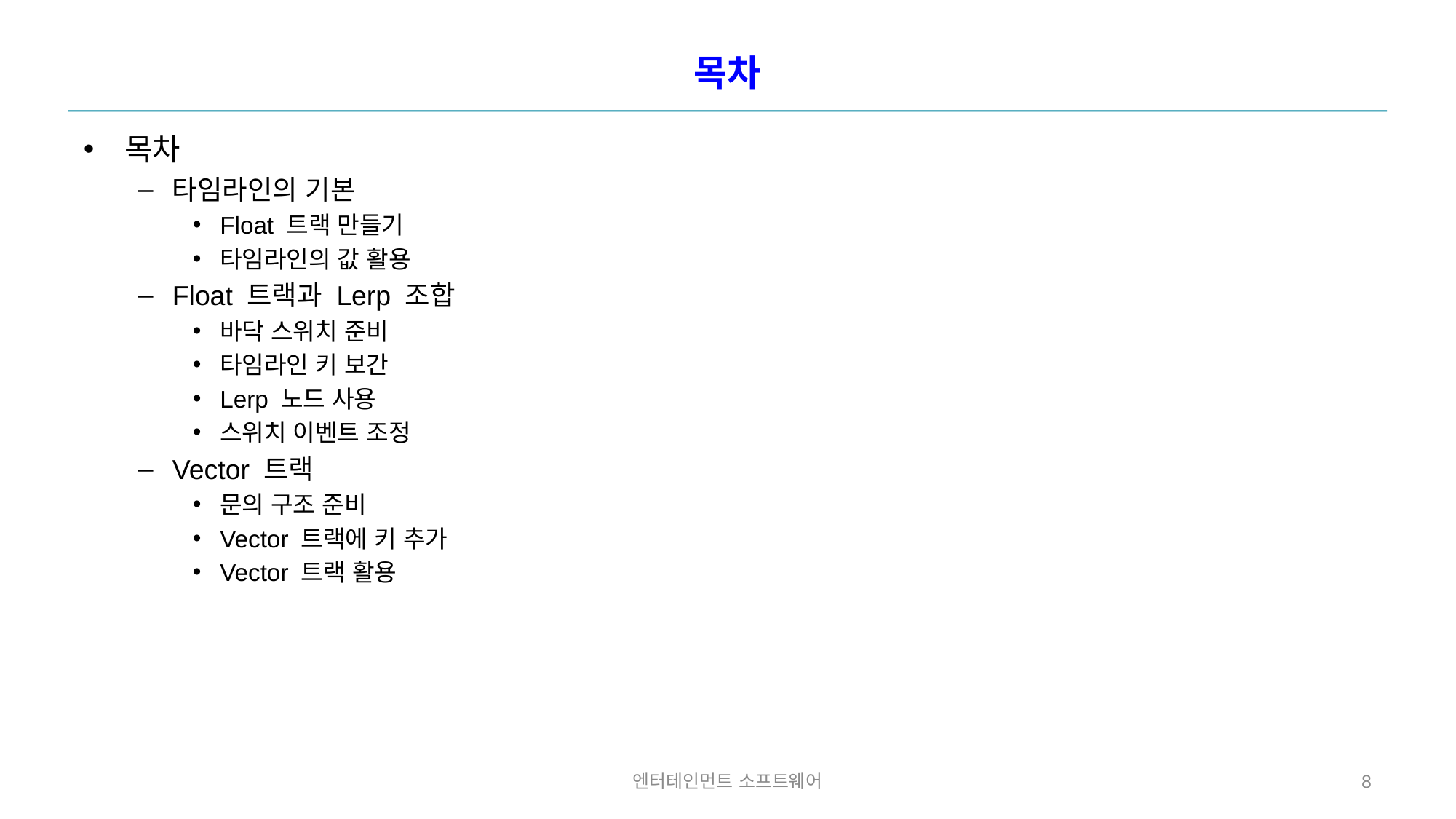

# 목차
목차
타임라인의 기본
Float 트랙 만들기
타임라인의 값 활용
Float 트랙과 Lerp 조합
바닥 스위치 준비
타임라인 키 보간
Lerp 노드 사용
스위치 이벤트 조정
Vector 트랙
문의 구조 준비
Vector 트랙에 키 추가
Vector 트랙 활용
엔터테인먼트 소프트웨어
8